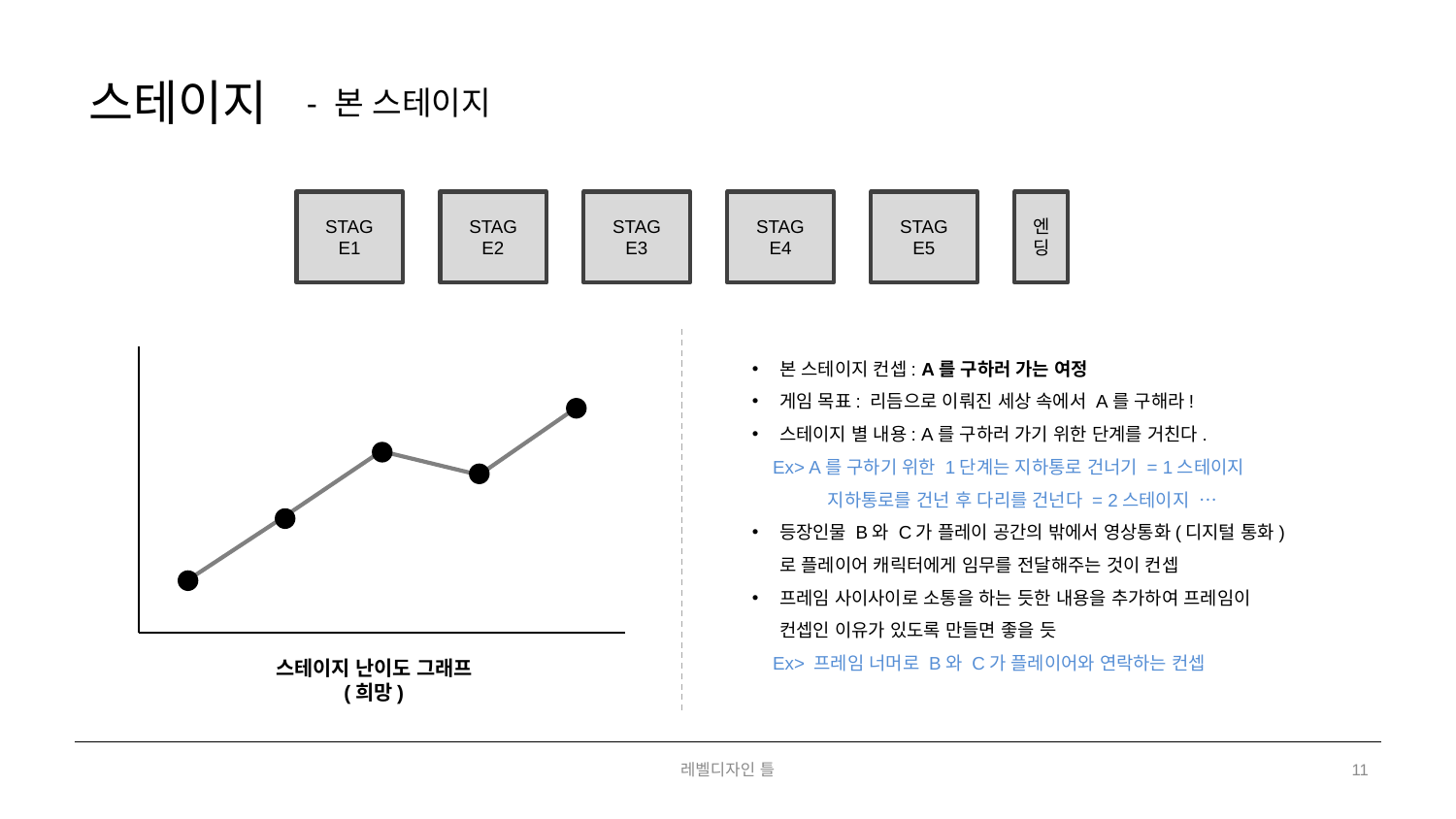

스테이지
- 본 스테이지

STAGE1

STAGE2

STAGE3

STAGE4

STAGE5

엔
딩
본 스테이지 컨셉: A를 구하러 가는 여정
게임 목표: 리듬으로 이뤄진 세상 속에서 A를 구해라!
스테이지 별 내용: A를 구하러 가기 위한 단계를 거친다.
    Ex> A를 구하기 위한 1단계는 지하통로 건너기 = 1스테이지
              지하통로를 건넌 후 다리를 건넌다 = 2스테이지  …
등장인물 B와 C가 플레이 공간의 밖에서 영상통화(디지털 통화)로 플레이어 캐릭터에게 임무를 전달해주는 것이 컨셉
프레임 사이사이로 소통을 하는 듯한 내용을 추가하여 프레임이 컨셉인 이유가 있도록 만들면 좋을 듯
    Ex> 프레임 너머로 B와 C가 플레이어와 연락하는 컨셉

스테이지 난이도 그래프
(희망)
레벨디자인 틀
11